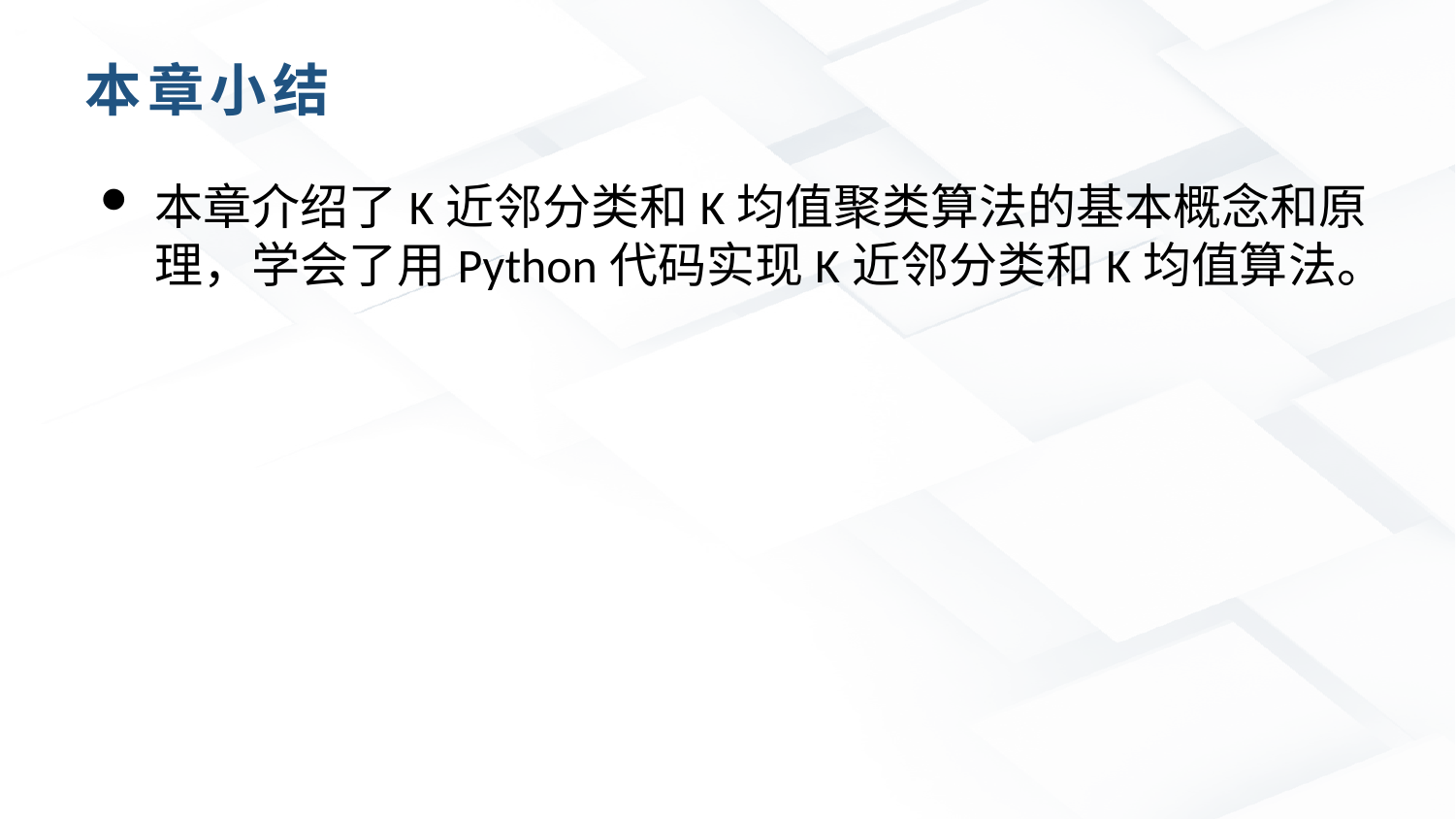

本章小结
本章介绍了K近邻分类和K均值聚类算法的基本概念和原理，学会了用Python代码实现K近邻分类和K均值算法。